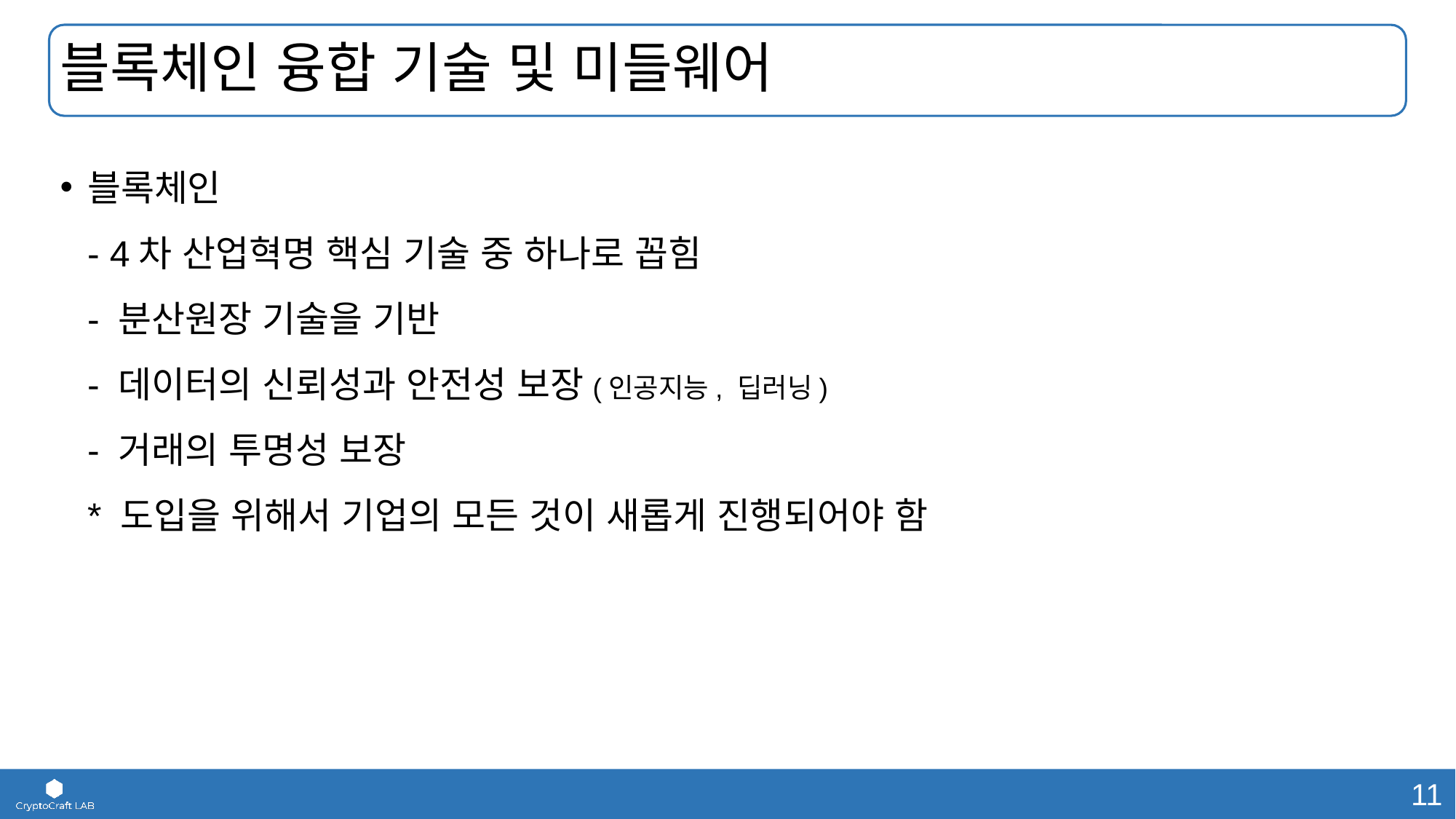

# 블록체인 융합 기술 및 미들웨어
블록체인
- 4차 산업혁명 핵심 기술 중 하나로 꼽힘
- 분산원장 기술을 기반
- 데이터의 신뢰성과 안전성 보장(인공지능, 딥러닝)
- 거래의 투명성 보장
* 도입을 위해서 기업의 모든 것이 새롭게 진행되어야 함